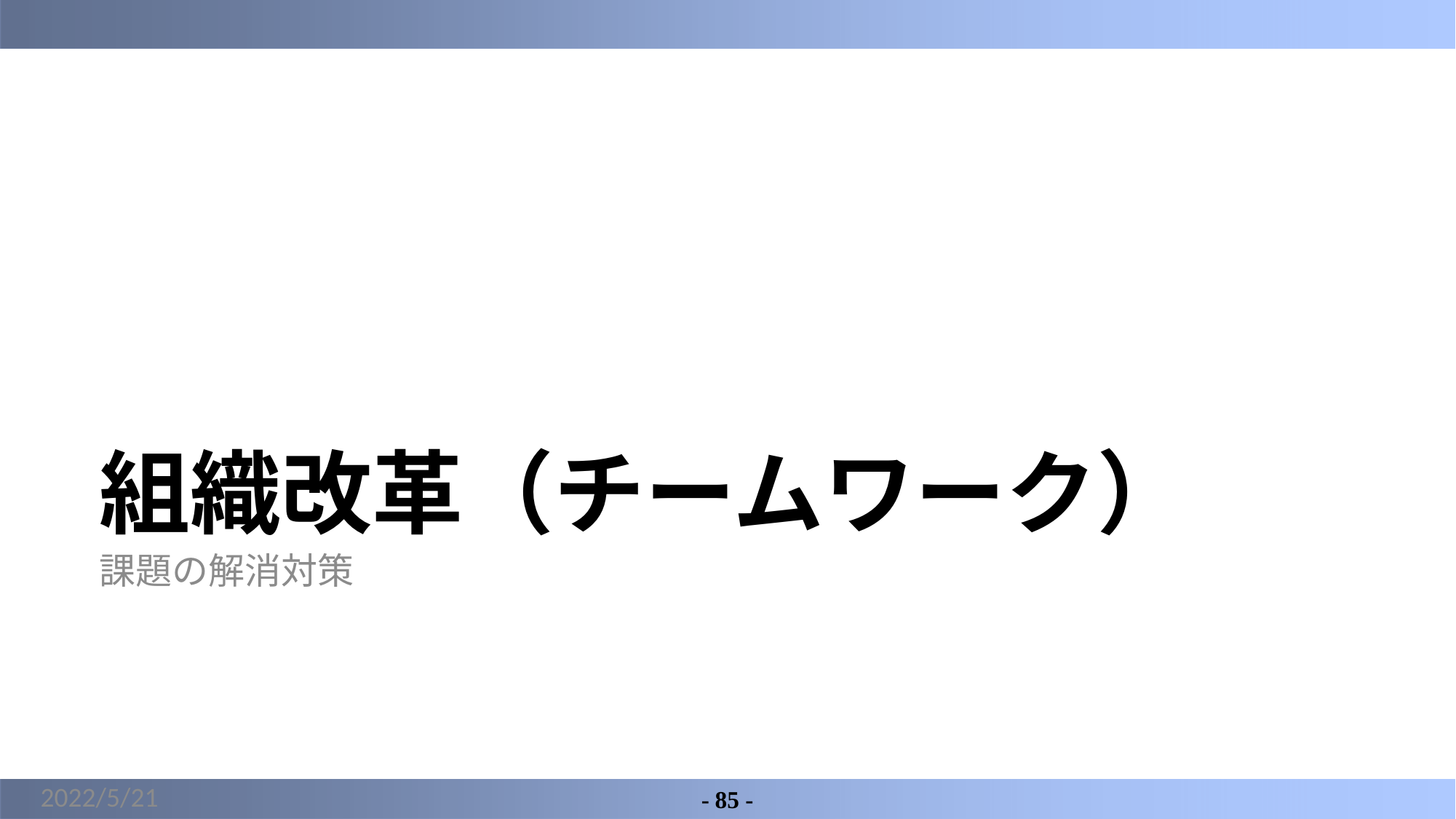

# 組織改革（チームワーク）
課題の解消対策
2022/5/21
- 85 -